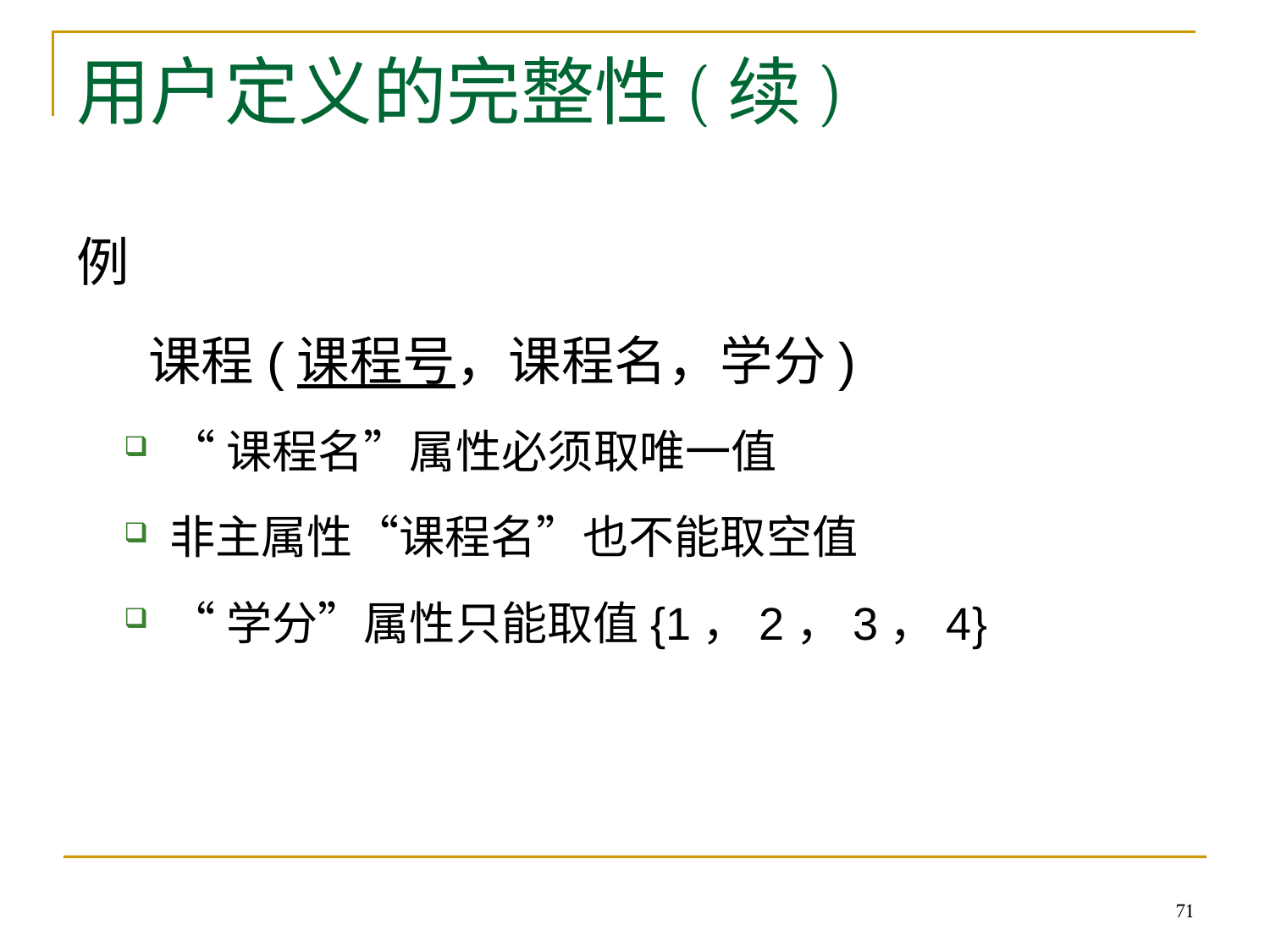

# 用户定义的完整性(续)
例
	 课程(课程号，课程名，学分)
“课程名”属性必须取唯一值
非主属性“课程名”也不能取空值
“学分”属性只能取值{1，2，3，4}
71